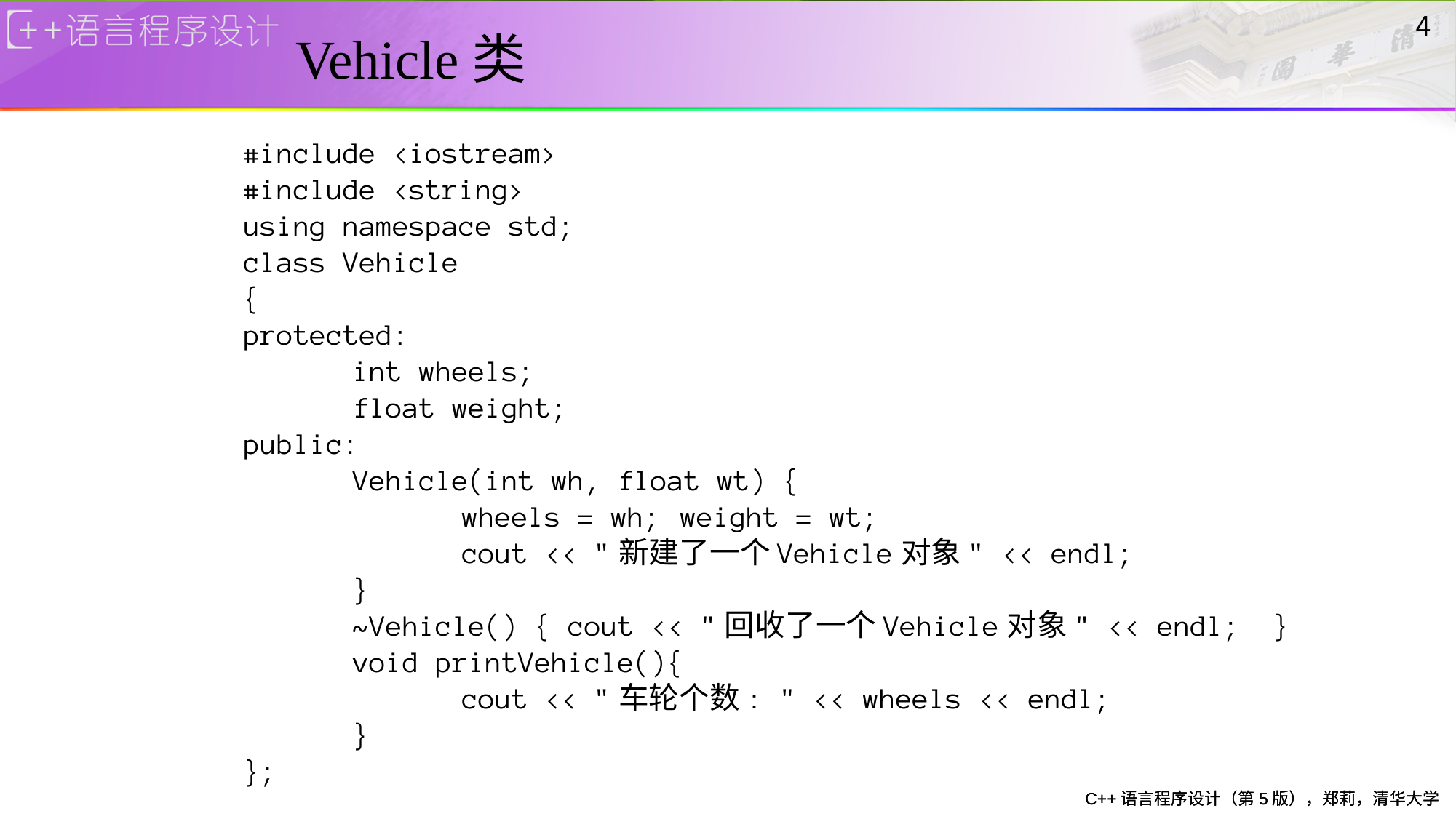

# Vehicle类
4
#include <iostream>
#include <string>
using namespace std;
class Vehicle
{
protected:
	int wheels;
	float weight;
public:
	Vehicle(int wh, float wt) {
		wheels = wh; 	weight = wt;
		cout << "新建了一个Vehicle对象" << endl;
	}
	~Vehicle() { cout << "回收了一个Vehicle对象" << endl;  }
	void printVehicle(){
		cout << "车轮个数: " << wheels << endl;
	}
};